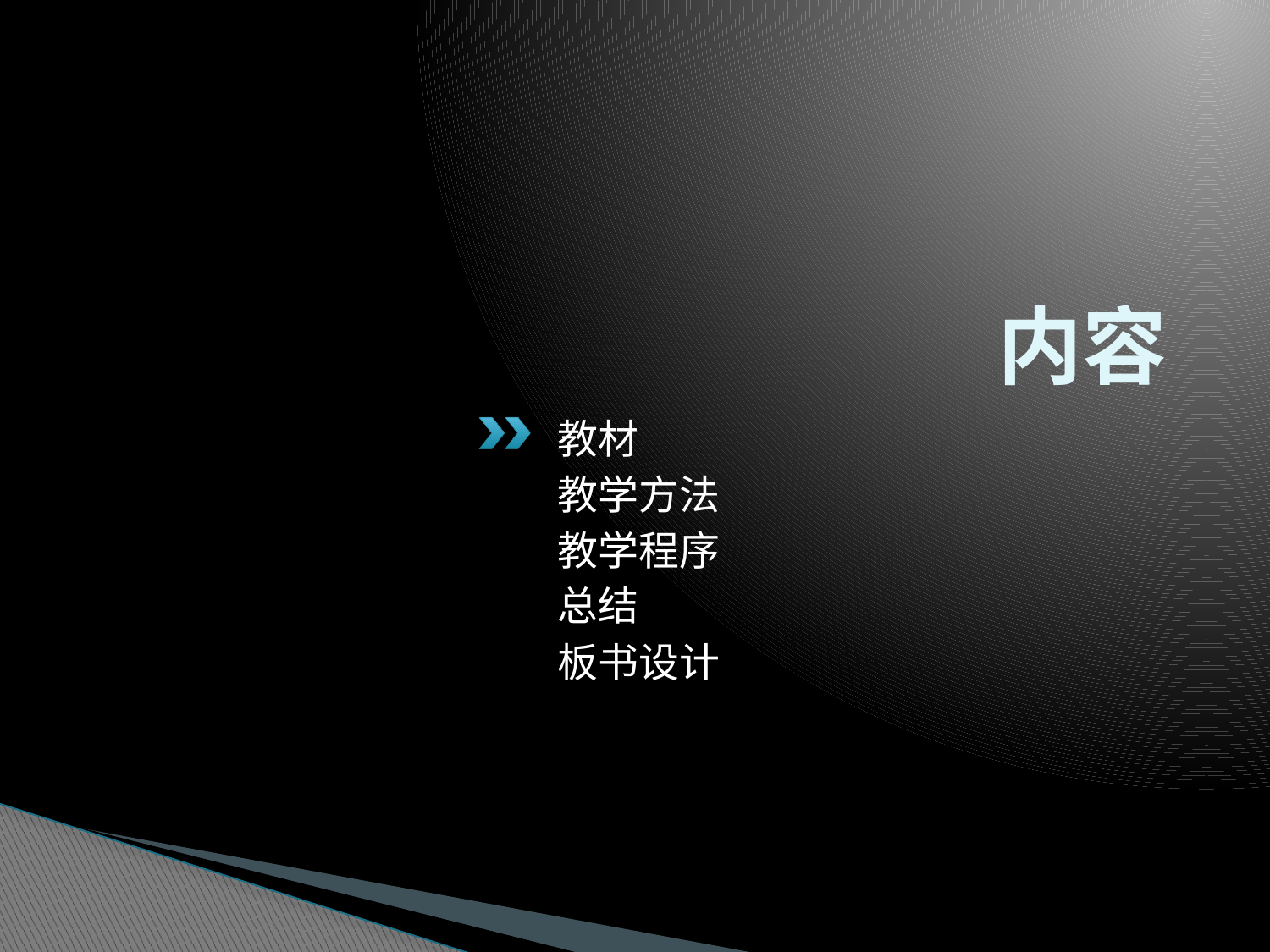

# 内容
教材
教学方法
教学程序
总结
板书设计